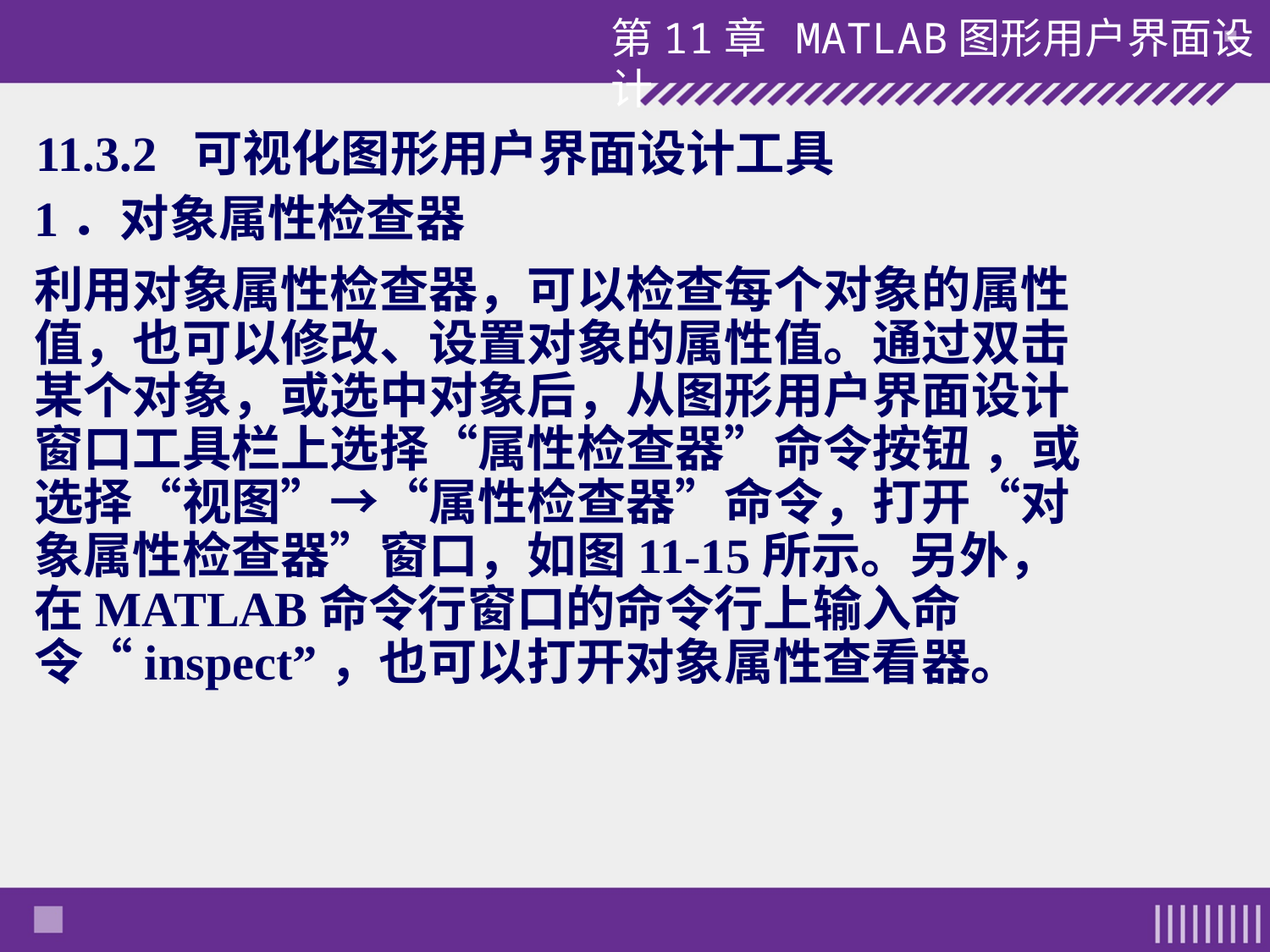

# 11.3.2  可视化图形用户界面设计工具
1．对象属性检查器
利用对象属性检查器，可以检查每个对象的属性值，也可以修改、设置对象的属性值。通过双击某个对象，或选中对象后，从图形用户界面设计窗口工具栏上选择“属性检查器”命令按钮 ，或选择“视图”→“属性检查器”命令，打开“对象属性检查器”窗口，如图11-15所示。另外，在MATLAB命令行窗口的命令行上输入命令“inspect”，也可以打开对象属性查看器。